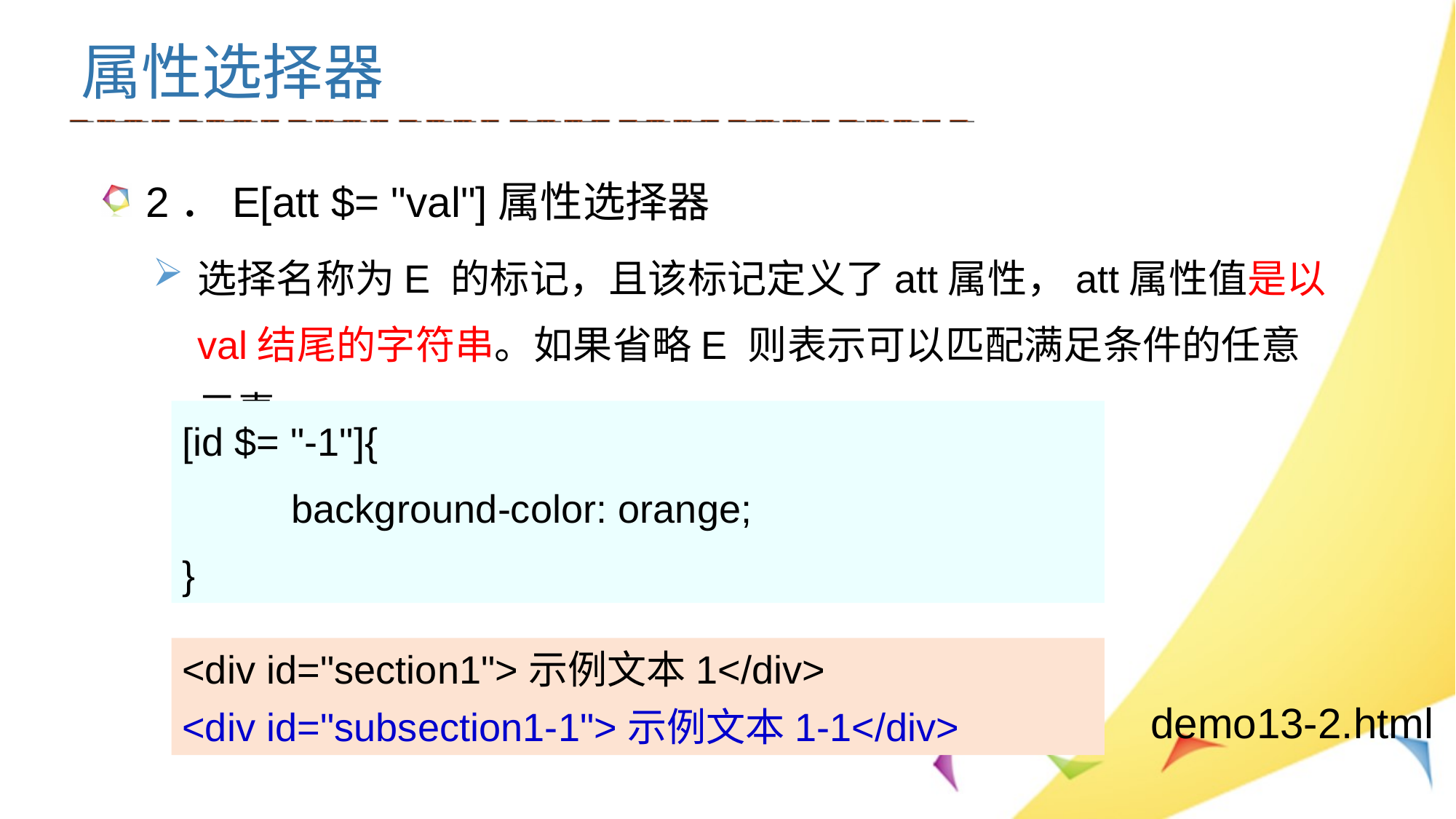

属性选择器
2．E[att $= "val"]属性选择器
选择名称为E 的标记，且该标记定义了att属性，att属性值是以val结尾的字符串。如果省略E 则表示可以匹配满足条件的任意元素。
[id $= "-1"]{
	background-color: orange;
}
<div id="section1">示例文本1</div>
<div id="subsection1-1">示例文本1-1</div>
demo13-2.html